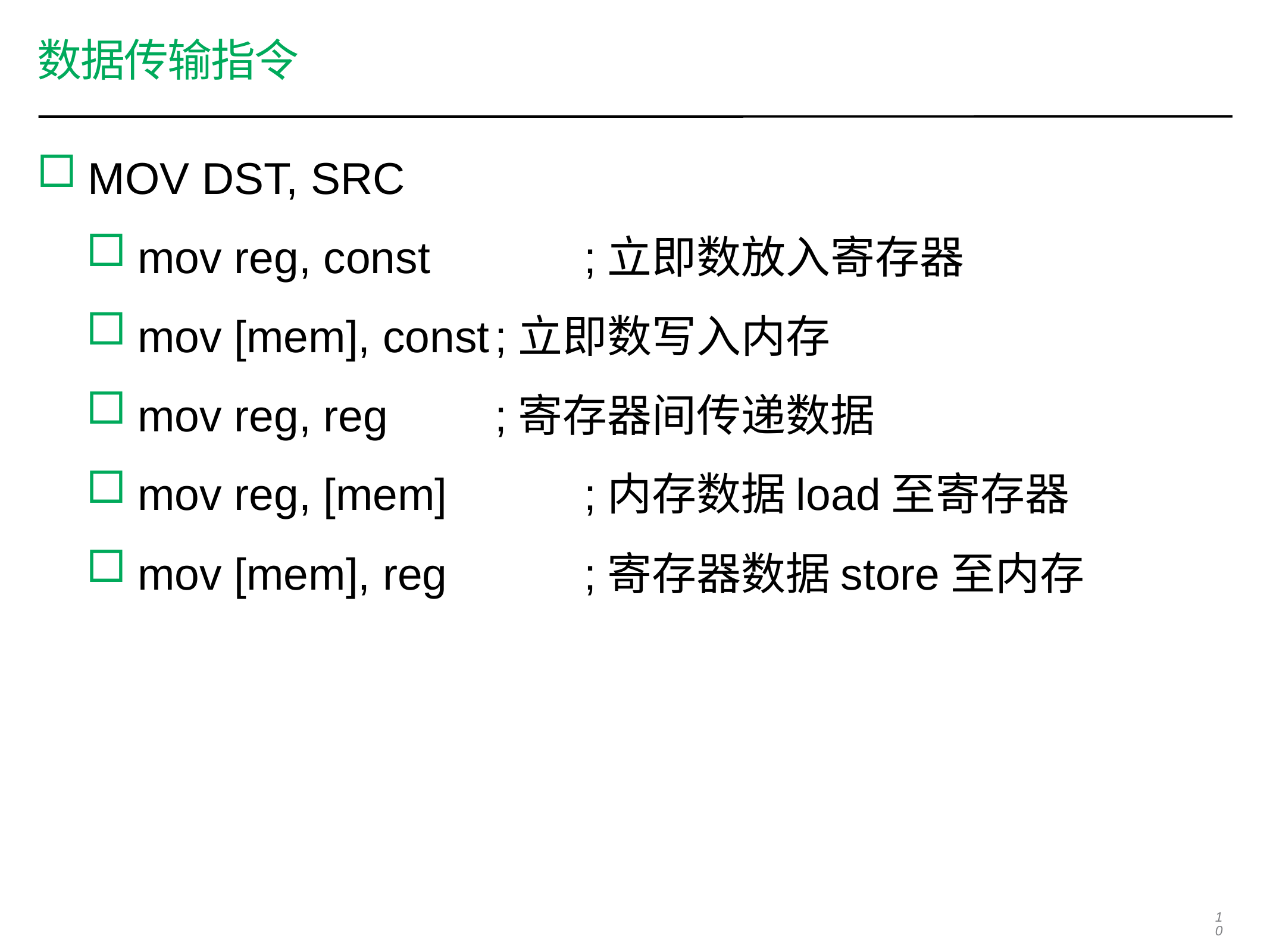

# 数据传输指令
MOV DST, SRC
mov reg, const		;立即数放入寄存器
mov [mem], const	;立即数写入内存
mov reg, reg		;寄存器间传递数据
mov reg, [mem]		;内存数据load至寄存器
mov [mem], reg		;寄存器数据store至内存

10